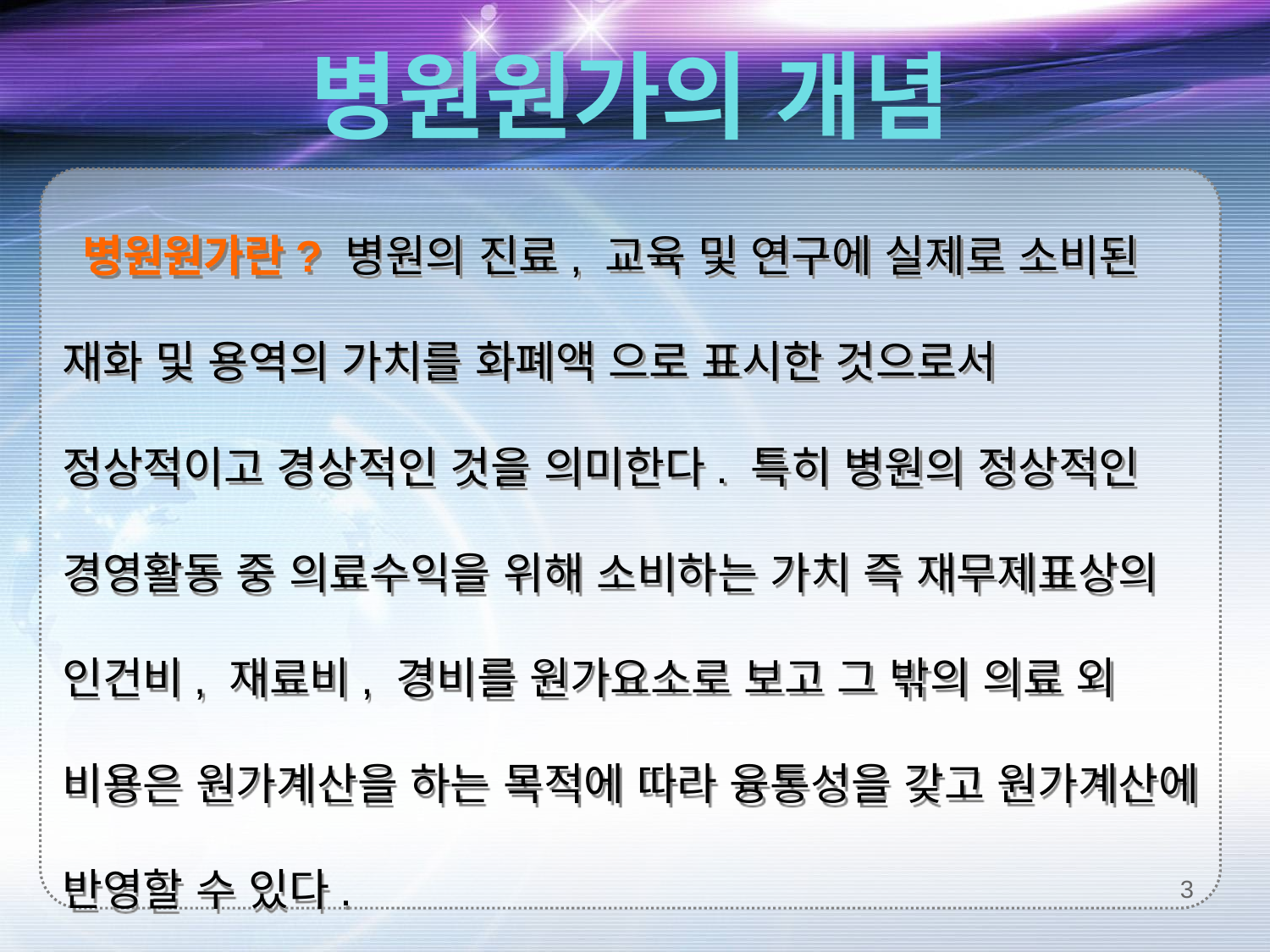

병원원가의 개념

 병원원가란? 병원의 진료, 교육 및 연구에 실제로 소비된 재화 및 용역의 가치를 화폐액 으로 표시한 것으로서 정상적이고 경상적인 것을 의미한다. 특히 병원의 정상적인 경영활동 중 의료수익을 위해 소비하는 가치 즉 재무제표상의 인건비, 재료비, 경비를 원가요소로 보고 그 밖의 의료 외 비용은 원가계산을 하는 목적에 따라 융통성을 갖고 원가계산에 반영할 수 있다.
3